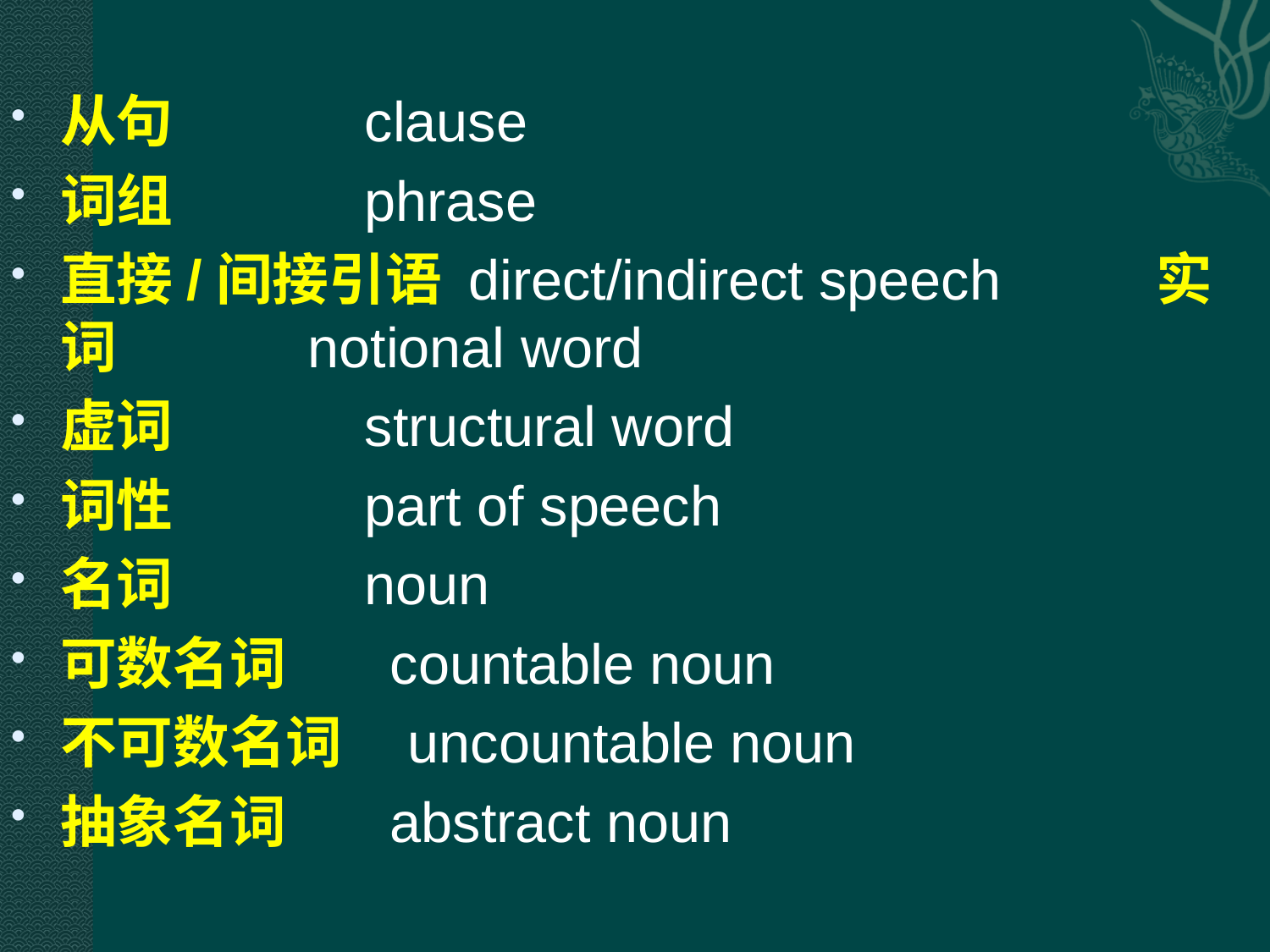

从句              clause
词组              phrase
直接/间接引语 direct/indirect speech         实词              notional word
虚词              structural word
词性              part of speech
名词              noun
可数名词       countable noun
不可数名词    uncountable noun
抽象名词       abstract noun